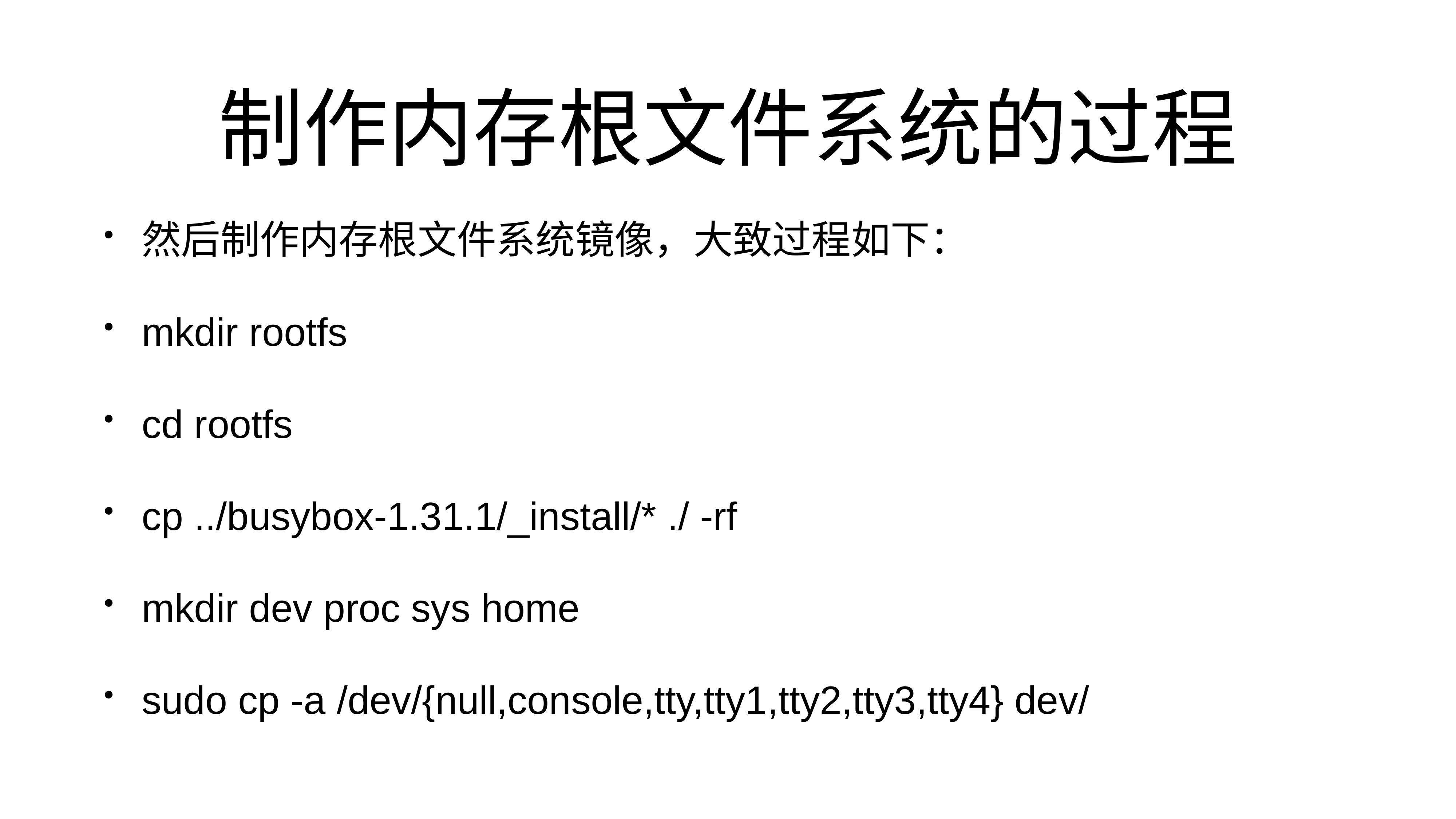

# 制作内存根文件系统的过程
然后制作内存根文件系统镜像，大致过程如下：
mkdir rootfs
cd rootfs
cp ../busybox-1.31.1/_install/* ./ -rf
mkdir dev proc sys home
sudo cp -a /dev/{null,console,tty,tty1,tty2,tty3,tty4} dev/